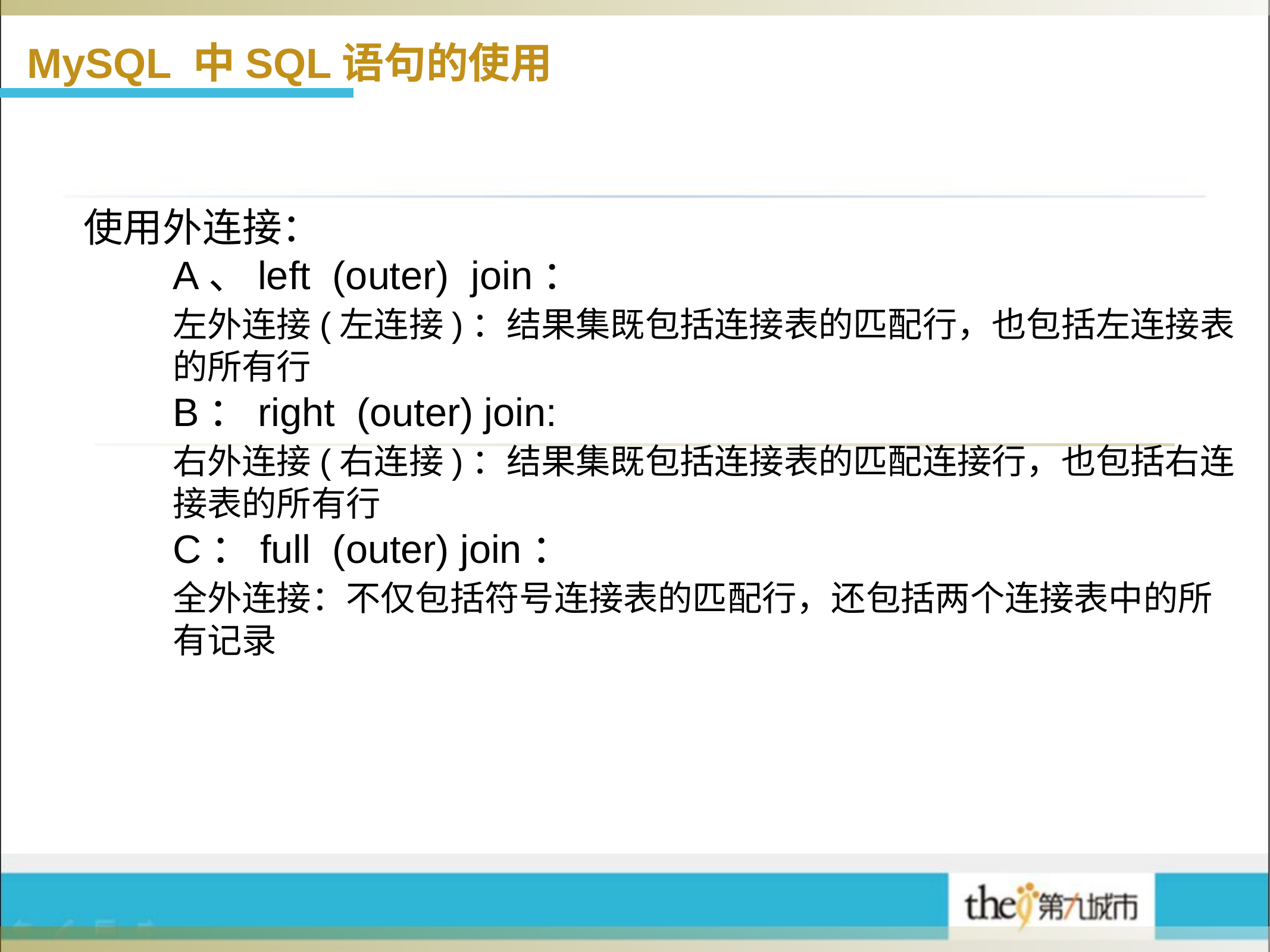

MySQL 中SQL语句的使用

使用外连接：
	A、left  (outer)  join：
	左外连接(左连接)：结果集既包括连接表的匹配行，也包括左连接表
	的所有行
	B：right  (outer) join:
	右外连接(右连接)：结果集既包括连接表的匹配连接行，也包括右连
	接表的所有行
	C：full  (outer) join：
	全外连接：不仅包括符号连接表的匹配行，还包括两个连接表中的所
	有记录
程序员
秘书